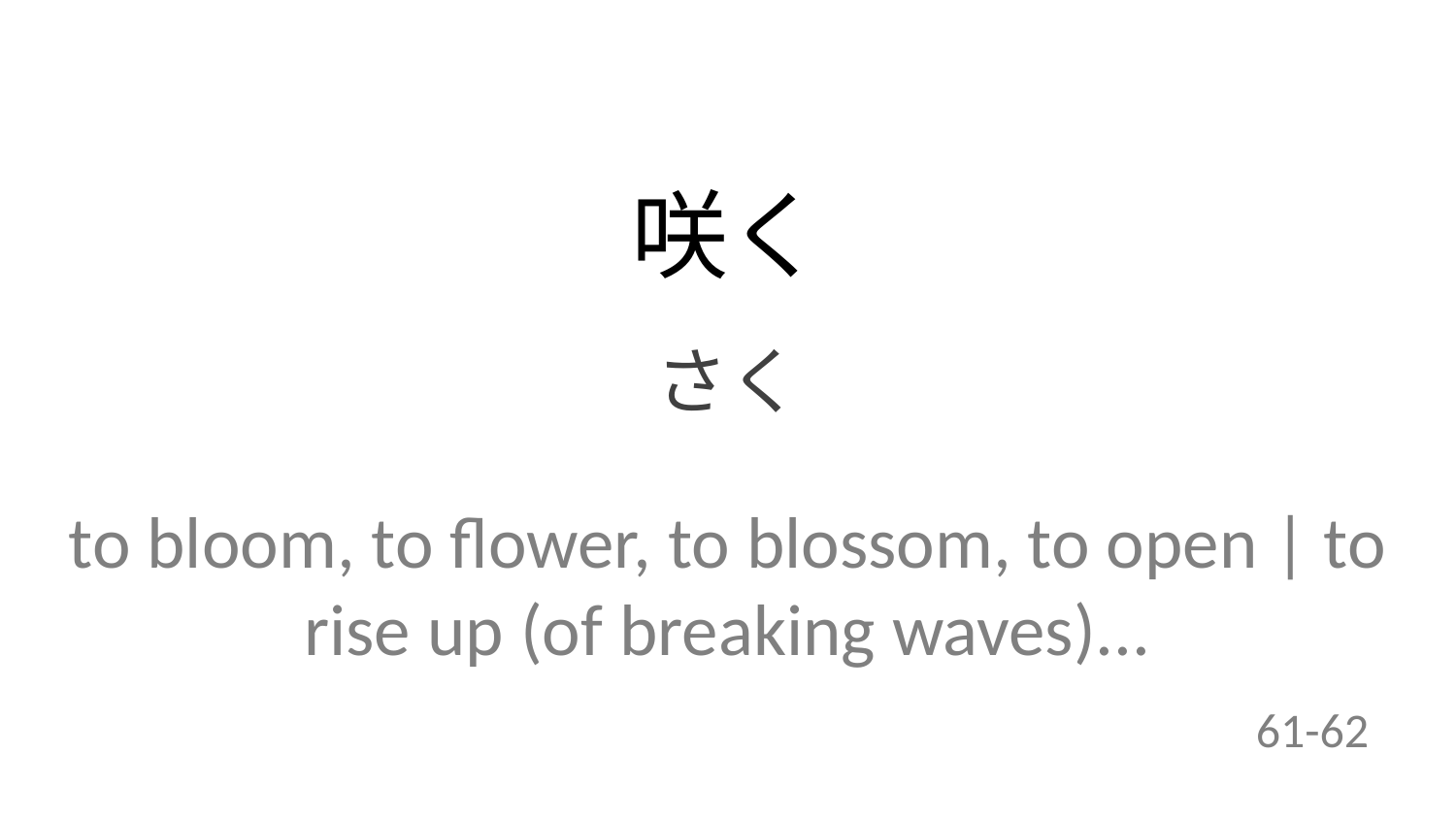

咲く

さく
to bloom, to flower, to blossom, to open | to rise up (of breaking waves)...
61-62